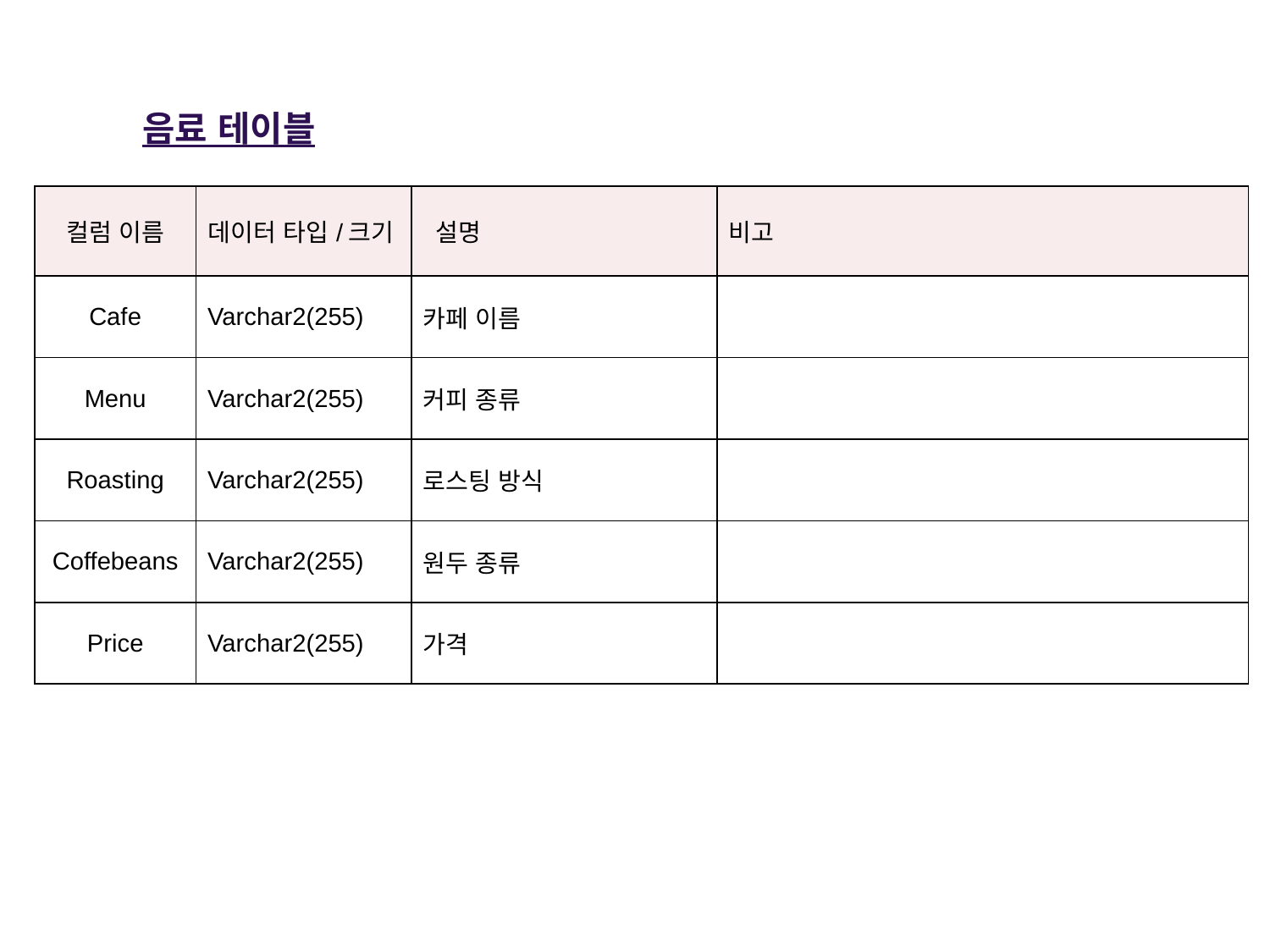

음료 테이블
| 컬럼 이름 | 데이터 타입/크기 | 설명 | 비고 |
| --- | --- | --- | --- |
| Cafe | Varchar2(255) | 카페 이름 |  |
| Menu | Varchar2(255) | 커피 종류 |  |
| Roasting | Varchar2(255) | 로스팅 방식 |  |
| Coffebeans | Varchar2(255) | 원두 종류 |  |
| Price | Varchar2(255) | 가격 |  |